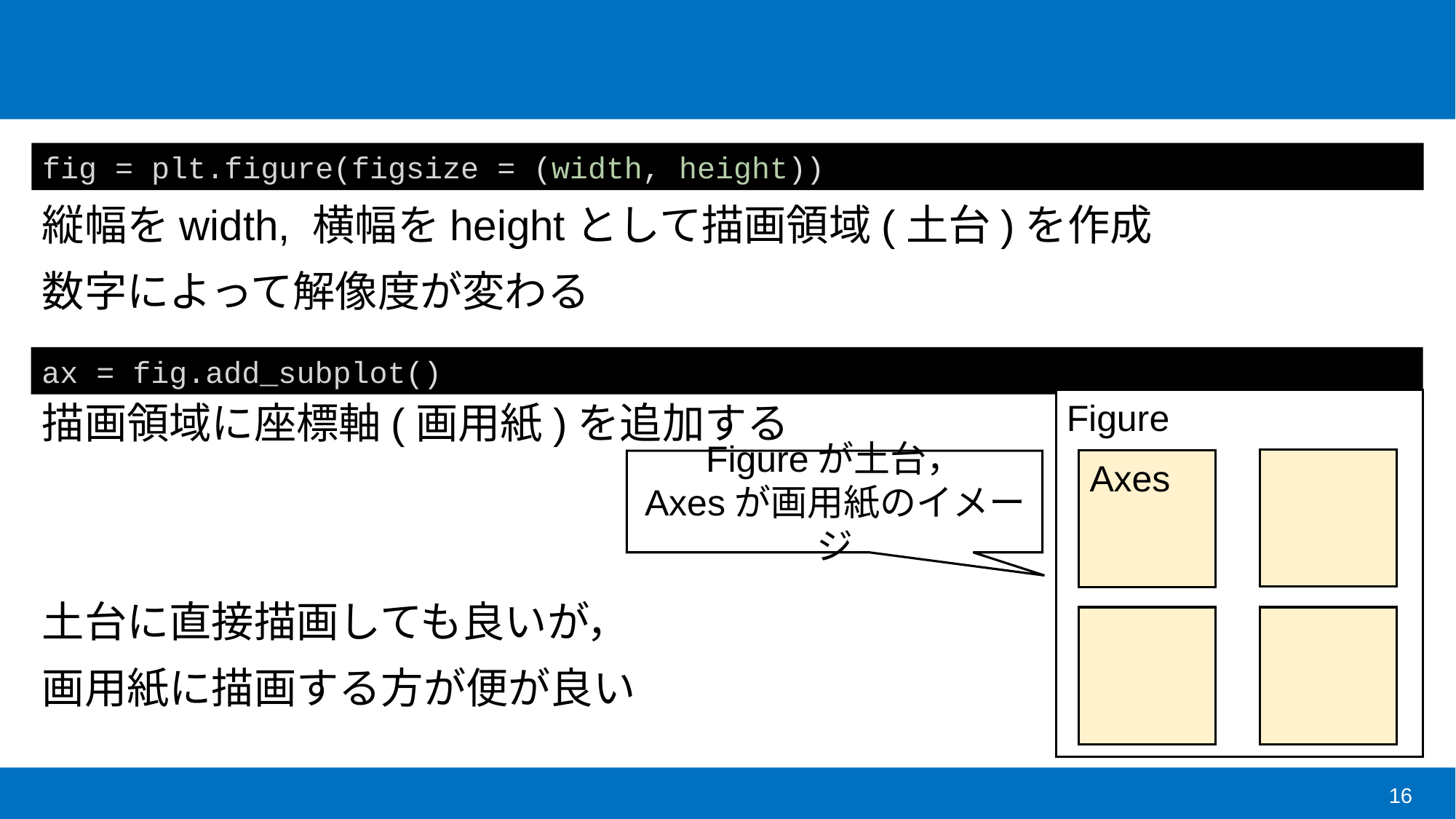

#

縦幅をwidth, 横幅をheightとして描画領域(土台)を作成
数字によって解像度が変わる

描画領域に座標軸(画用紙)を追加する

土台に直接描画しても良いが，
画用紙に描画する方が便が良い
fig = plt.figure(figsize = (width, height))
ax = fig.add_subplot()
Figure

Axes

Figureが土台，
Axesが画用紙のイメージ

16